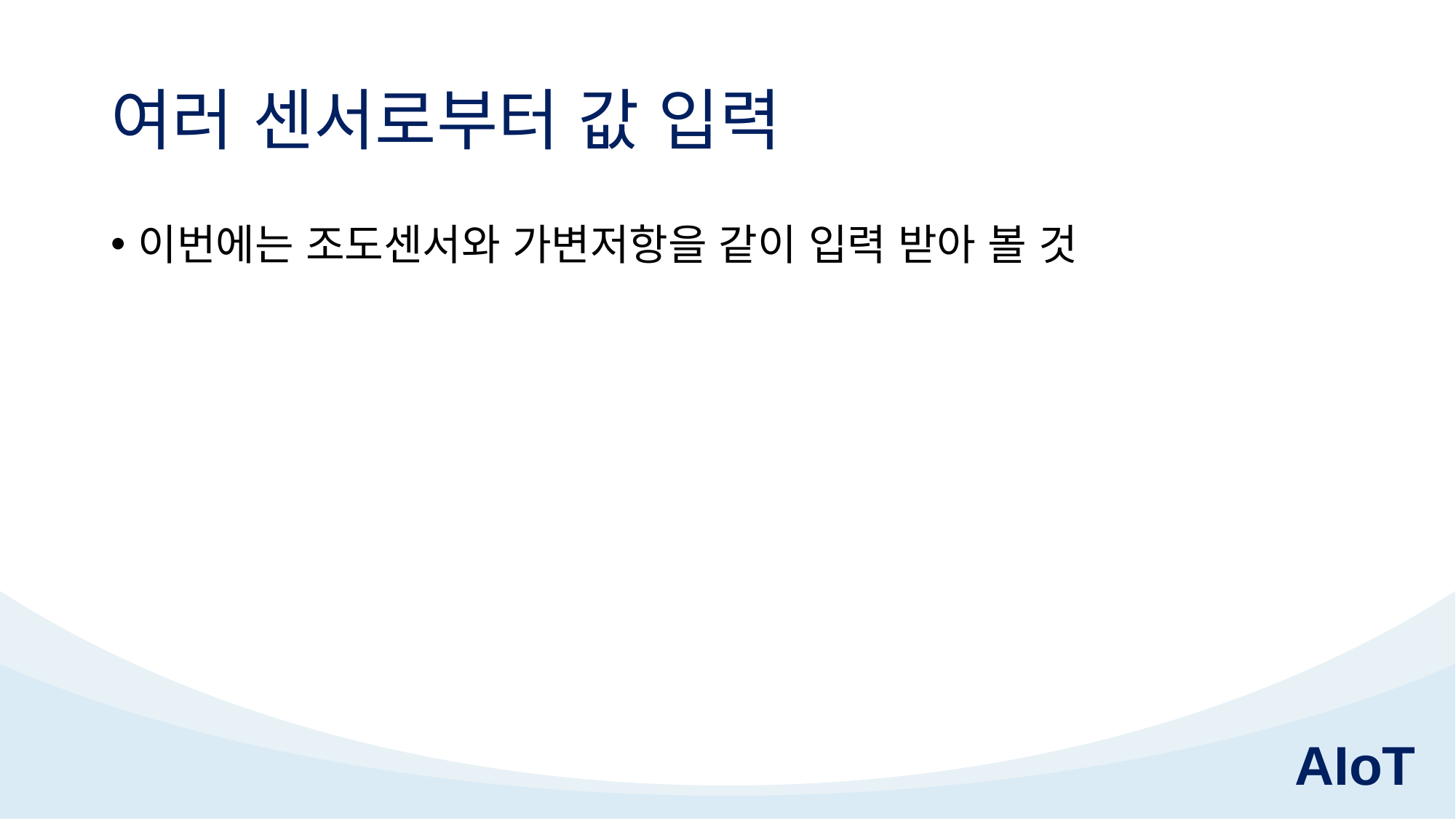

# 여러 센서로부터 값 입력
이번에는 조도센서와 가변저항을 같이 입력 받아 볼 것